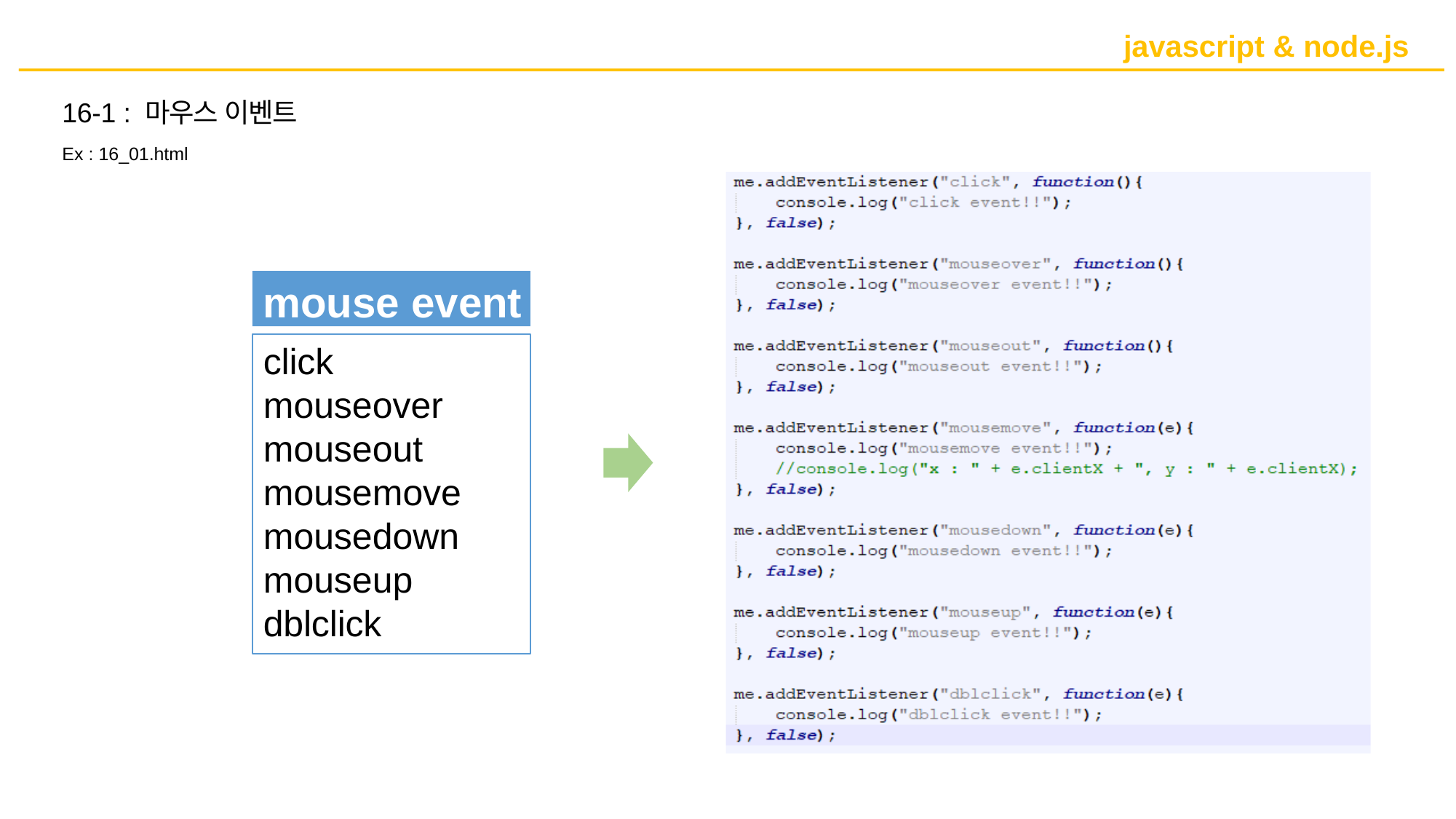

javascript & node.js

16-1 : 마우스 이벤트
Ex : 16_01.html

mouse event

click  mouseover  mouseout  mousemove  mousedown  mouseup  dblclick